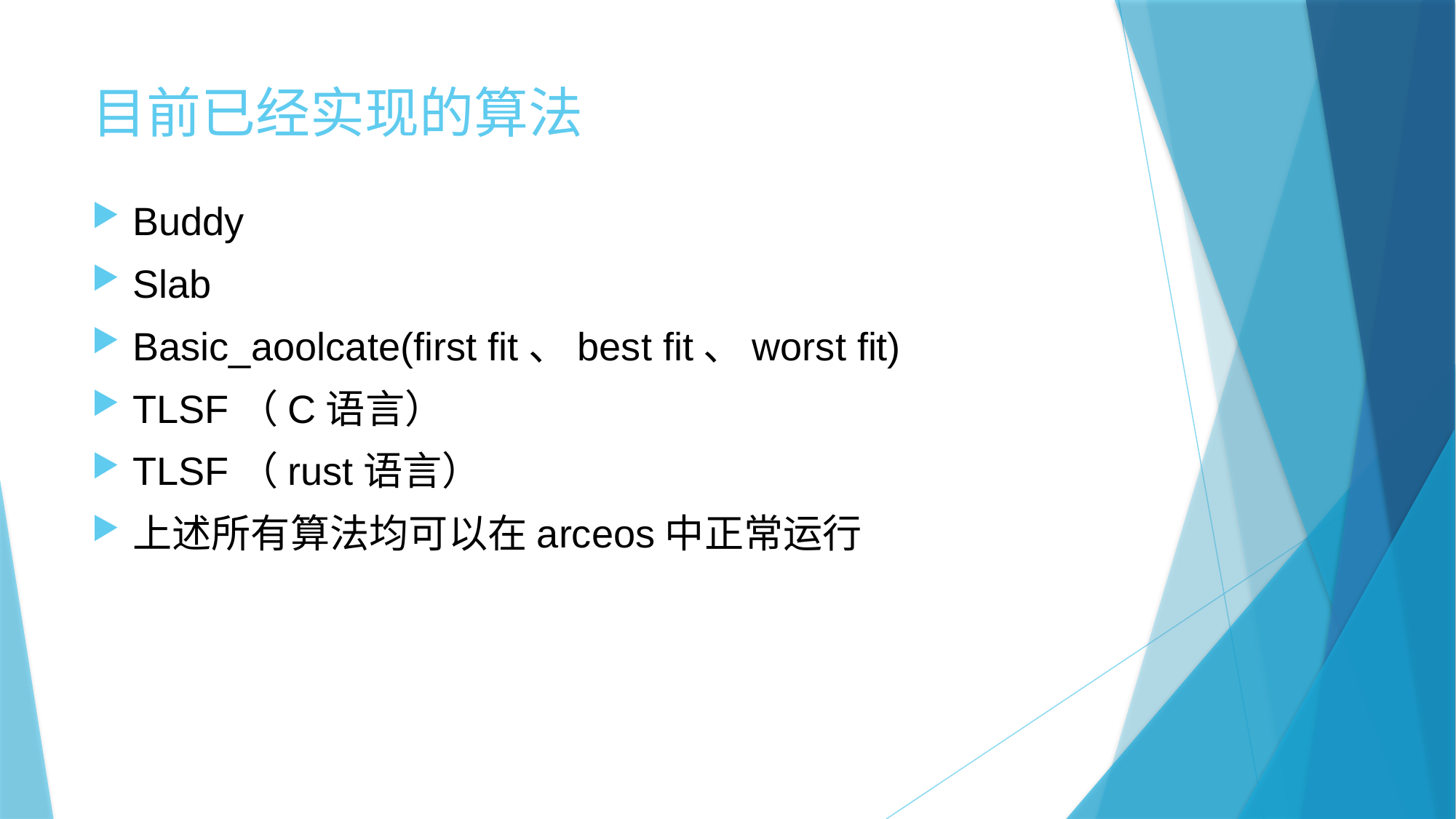

# 目前已经实现的算法
Buddy
Slab
Basic_aoolcate(first fit、best fit、worst fit)
TLSF（C语言）
TLSF（rust语言）
上述所有算法均可以在arceos中正常运行